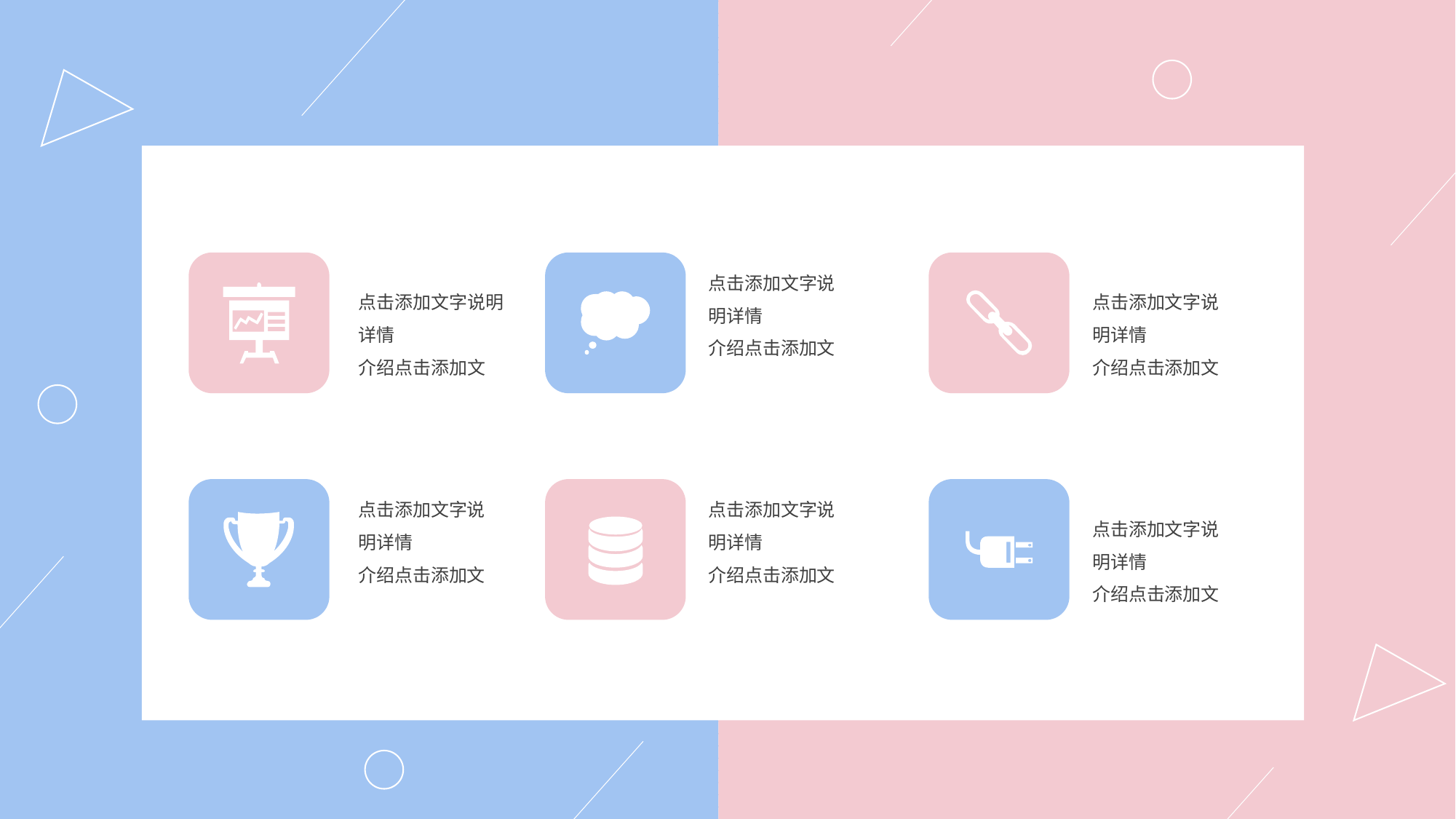

点击添加文字说明详情
介绍点击添加文
点击添加文字说明详情
介绍点击添加文
点击添加文字说明详情
介绍点击添加文

点击添加文字说明详情
介绍点击添加文
点击添加文字说明详情
介绍点击添加文
点击添加文字说明详情
介绍点击添加文